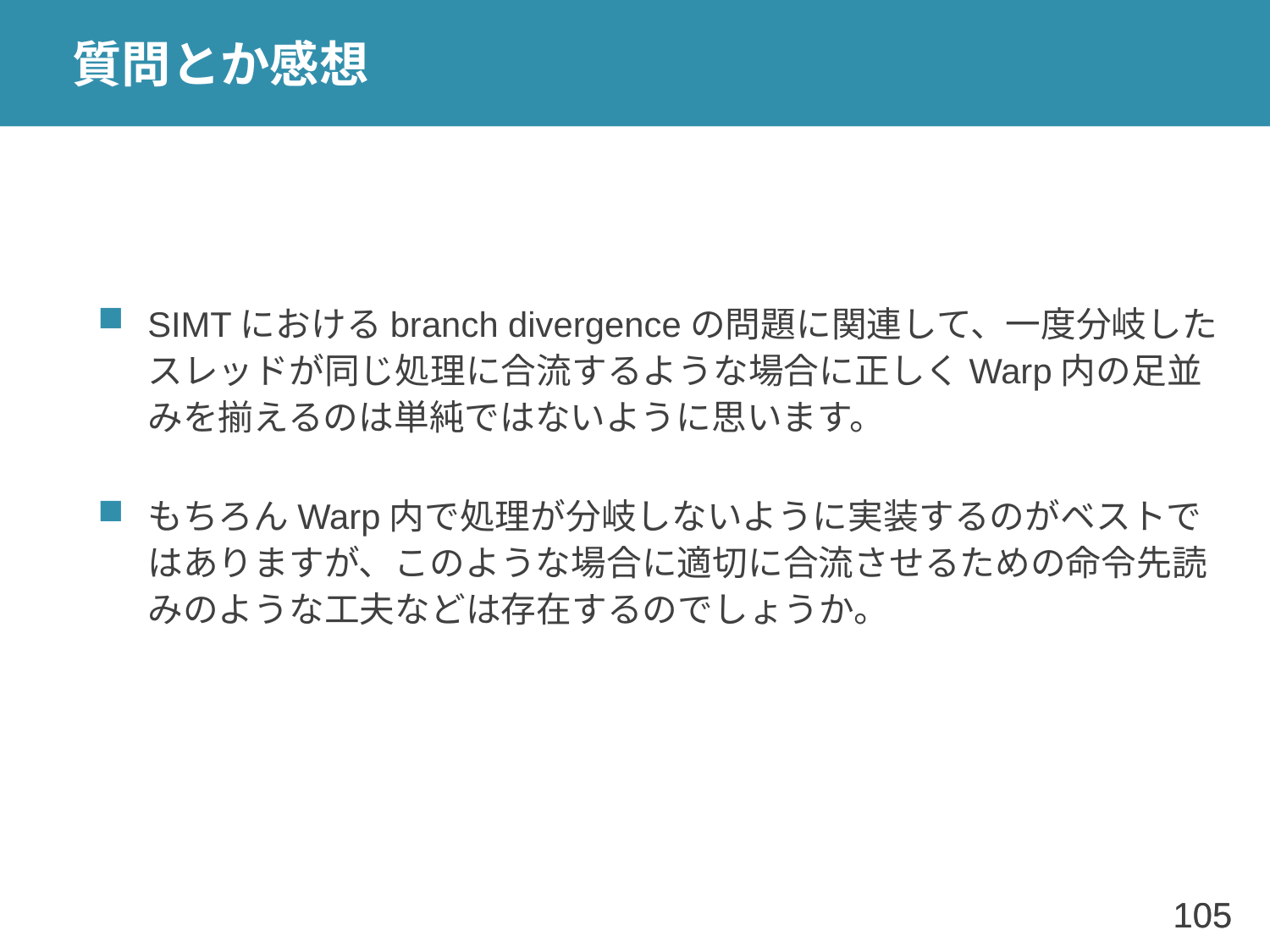

# 質問とか感想
SIMTにおけるbranch divergenceの問題に関連して、一度分岐したスレッドが同じ処理に合流するような場合に正しくWarp内の足並みを揃えるのは単純ではないように思います。
もちろんWarp内で処理が分岐しないように実装するのがベストではありますが、このような場合に適切に合流させるための命令先読みのような工夫などは存在するのでしょうか。